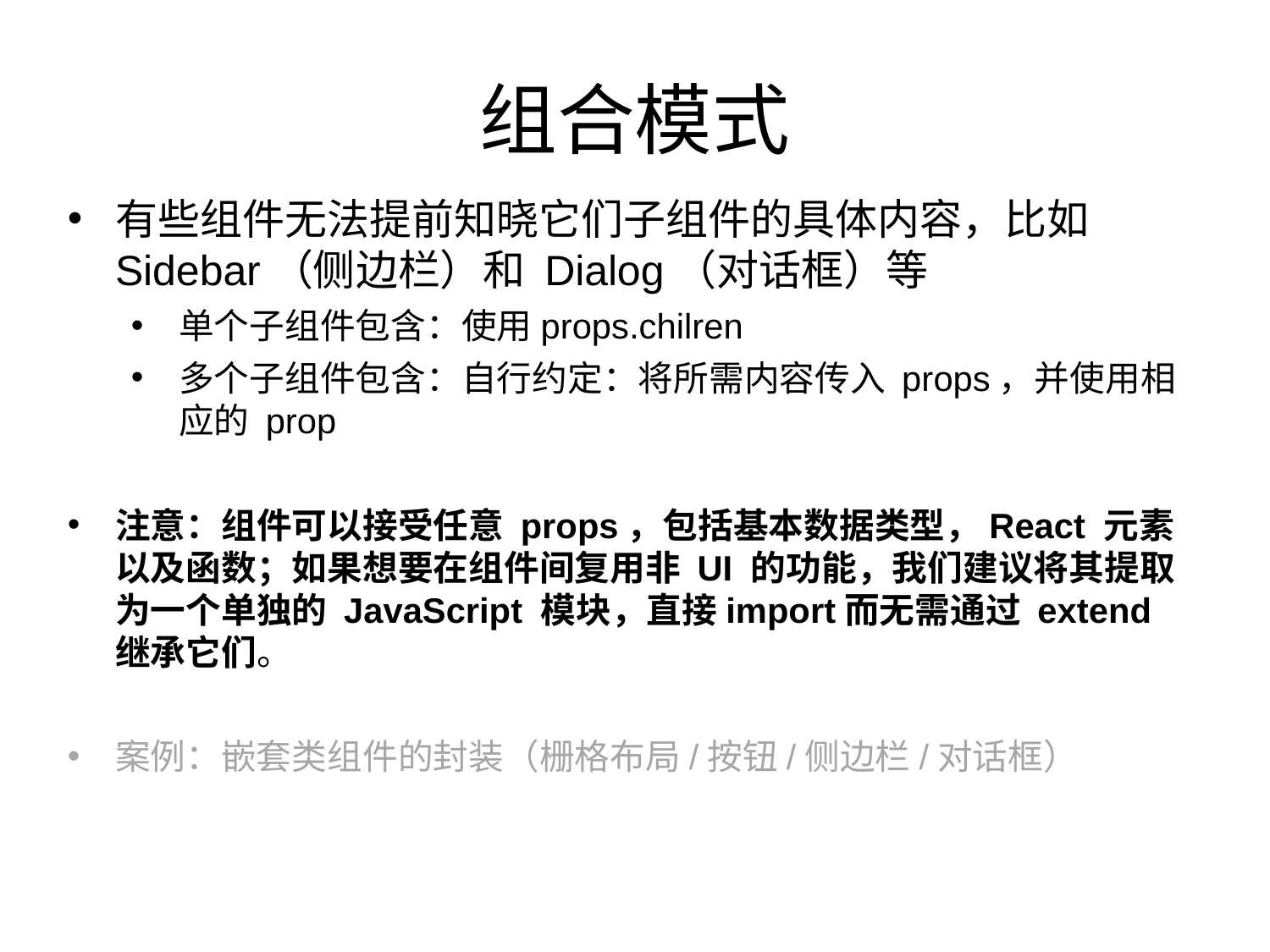

组合模式
有些组件无法提前知晓它们子组件的具体内容，比如Sidebar（侧边栏）和 Dialog（对话框）等
单个子组件包含：使用props.chilren
多个子组件包含：自行约定：将所需内容传入 props，并使用相应的 prop

注意：组件可以接受任意 props，包括基本数据类型，React 元素以及函数；如果想要在组件间复用非 UI 的功能，我们建议将其提取为一个单独的 JavaScript 模块，直接import而无需通过 extend 继承它们。

案例：嵌套类组件的封装（栅格布局/按钮/侧边栏/对话框）